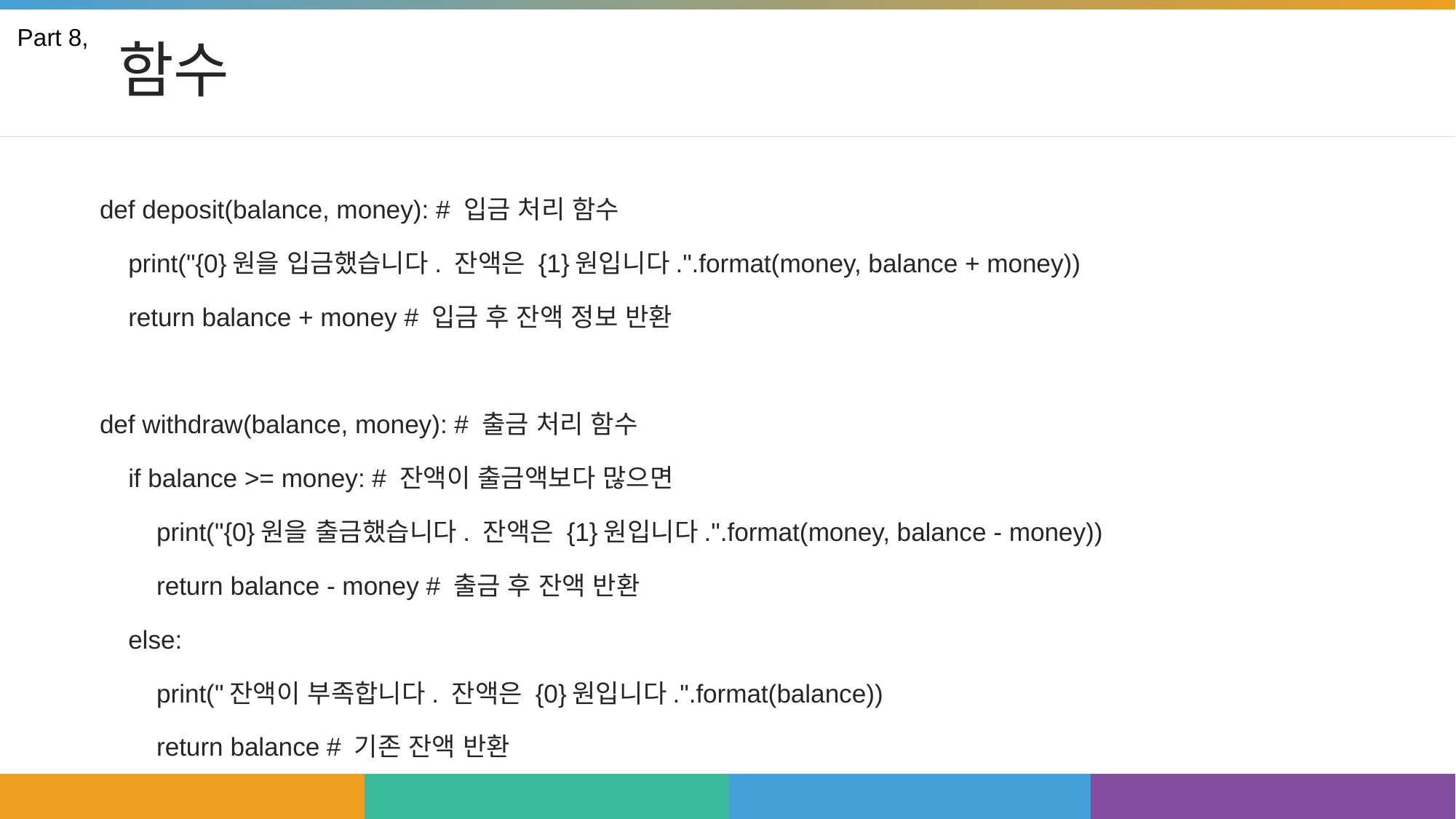

# 함수
Part 8,
def deposit(balance, money): # 입금 처리 함수
    print("{0}원을 입금했습니다. 잔액은 {1}원입니다.".format(money, balance + money))
    return balance + money # 입금 후 잔액 정보 반환

def withdraw(balance, money): # 출금 처리 함수
    if balance >= money: # 잔액이 출금액보다 많으면
        print("{0}원을 출금했습니다. 잔액은 {1}원입니다.".format(money, balance - money))
        return balance - money # 출금 후 잔액 반환
    else:
        print("잔액이 부족합니다. 잔액은 {0}원입니다.".format(balance))
        return balance # 기존 잔액 반환